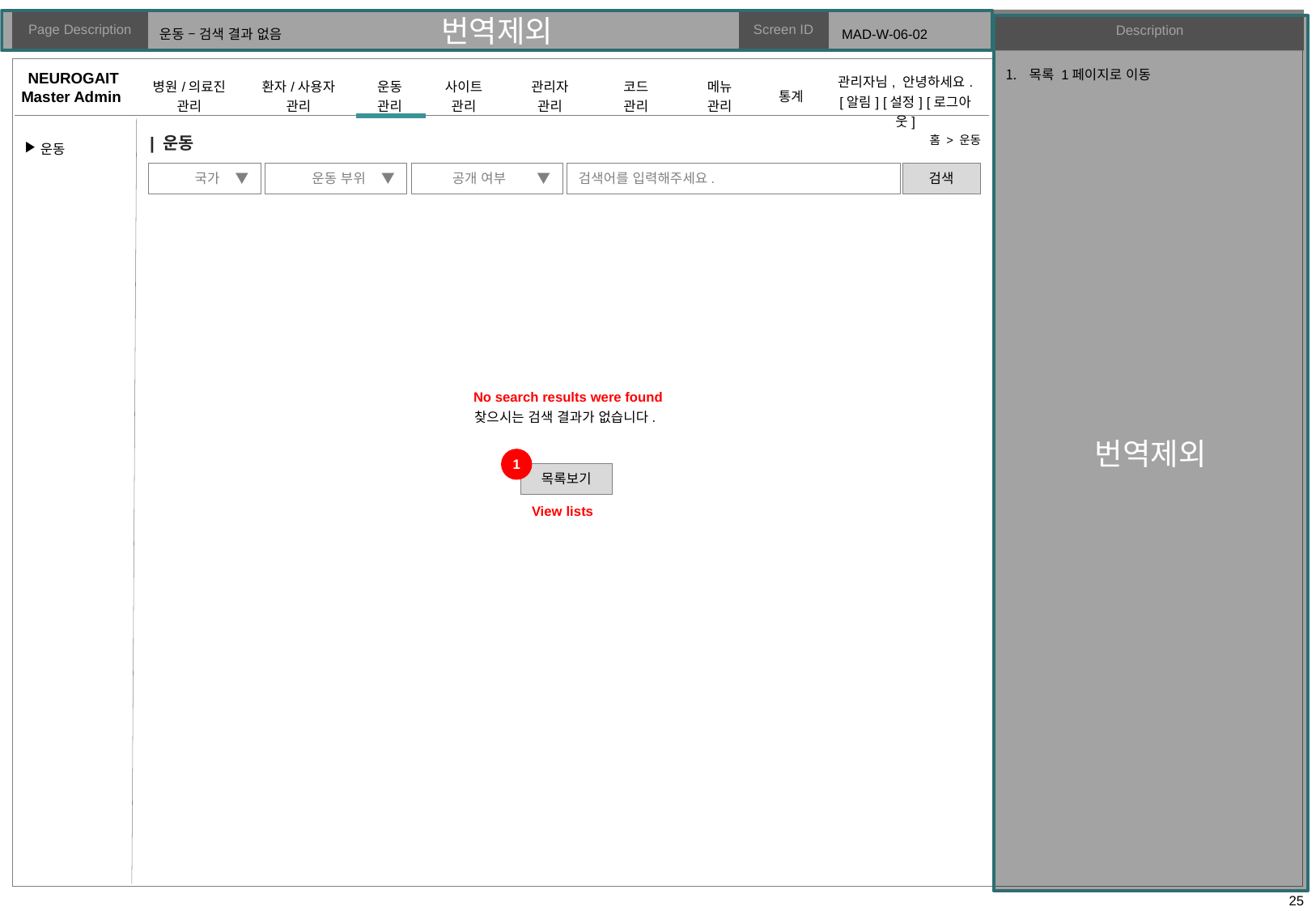

# 운동 – 검색 결과 없음
MAD-W-06-02
목록 1페이지로 이동
| 운동
홈 > 운동
▶
국가    ▼
운동 부위    ▼
공개 여부        ▼
검색어를 입력해주세요.
검색
No search results were found
찾으시는 검색 결과가 없습니다.
1
목록보기
View lists